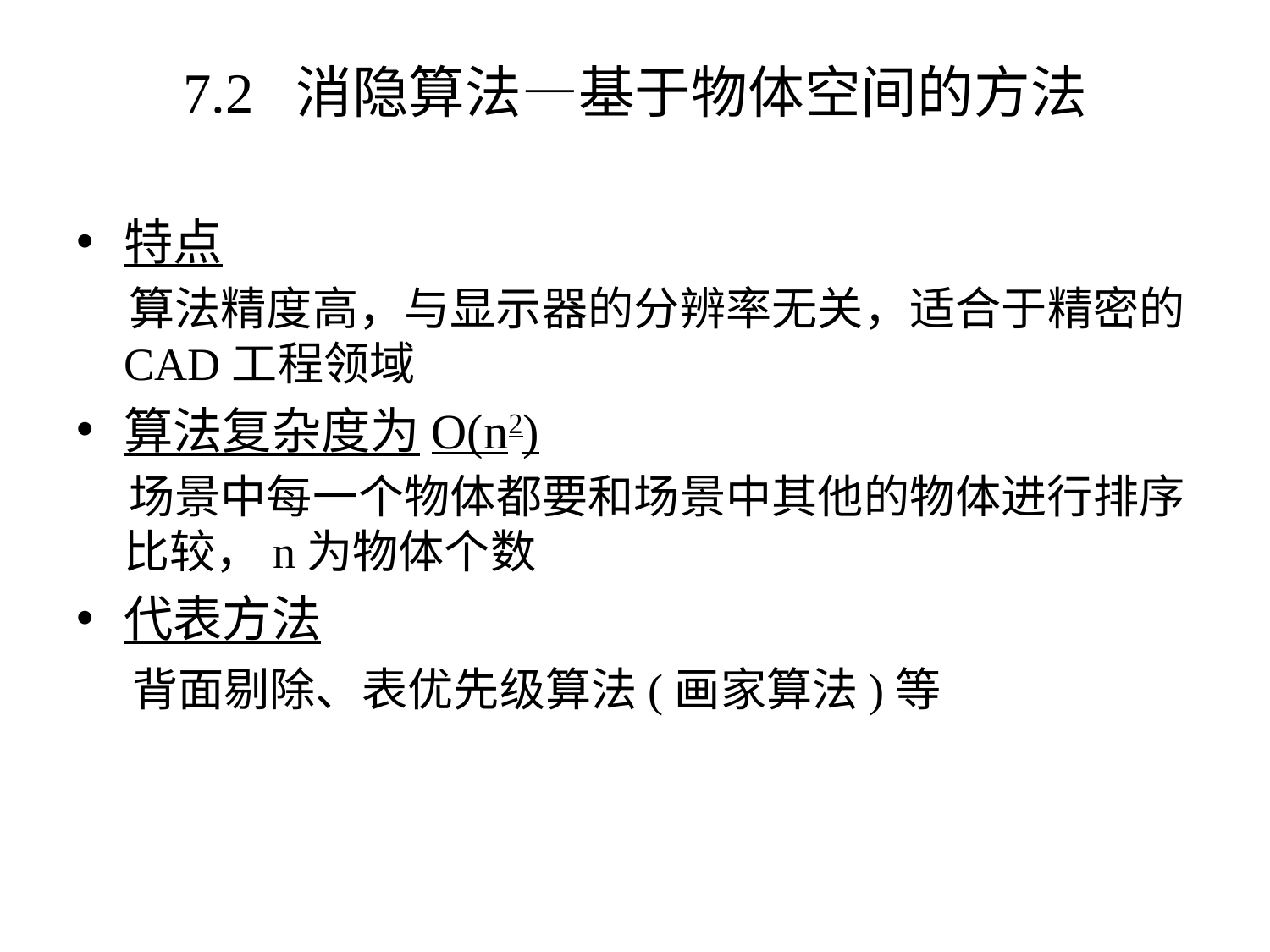

7.2  消隐算法—基于物体空间的方法
特点
    算法精度高，与显示器的分辨率无关，适合于精密的CAD工程领域
算法复杂度为O(n2)
    场景中每一个物体都要和场景中其他的物体进行排序比较，n为物体个数
代表方法
    背面剔除、表优先级算法(画家算法)等